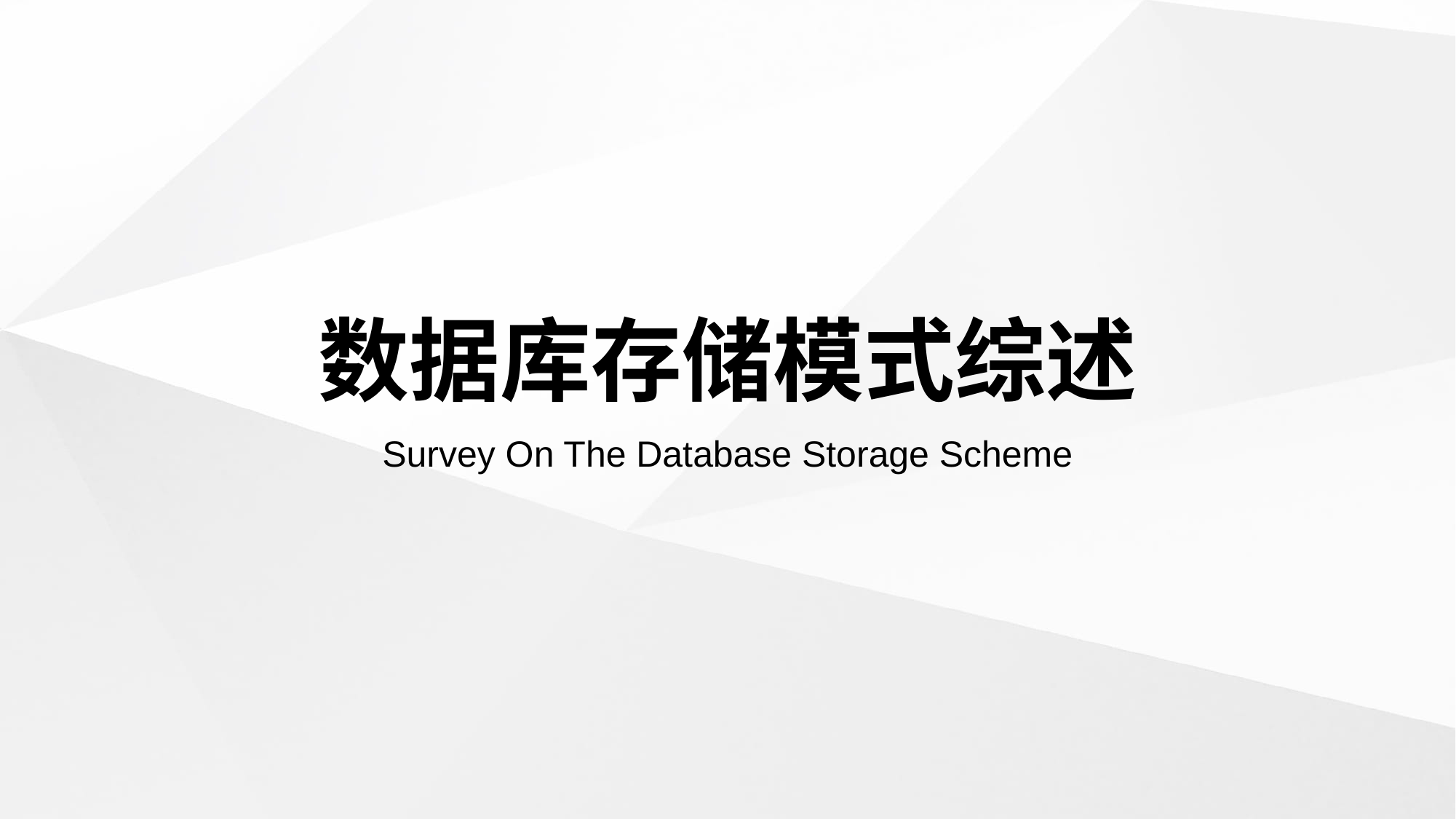

# 数据库存储模式综述
Survey On The Database Storage Scheme